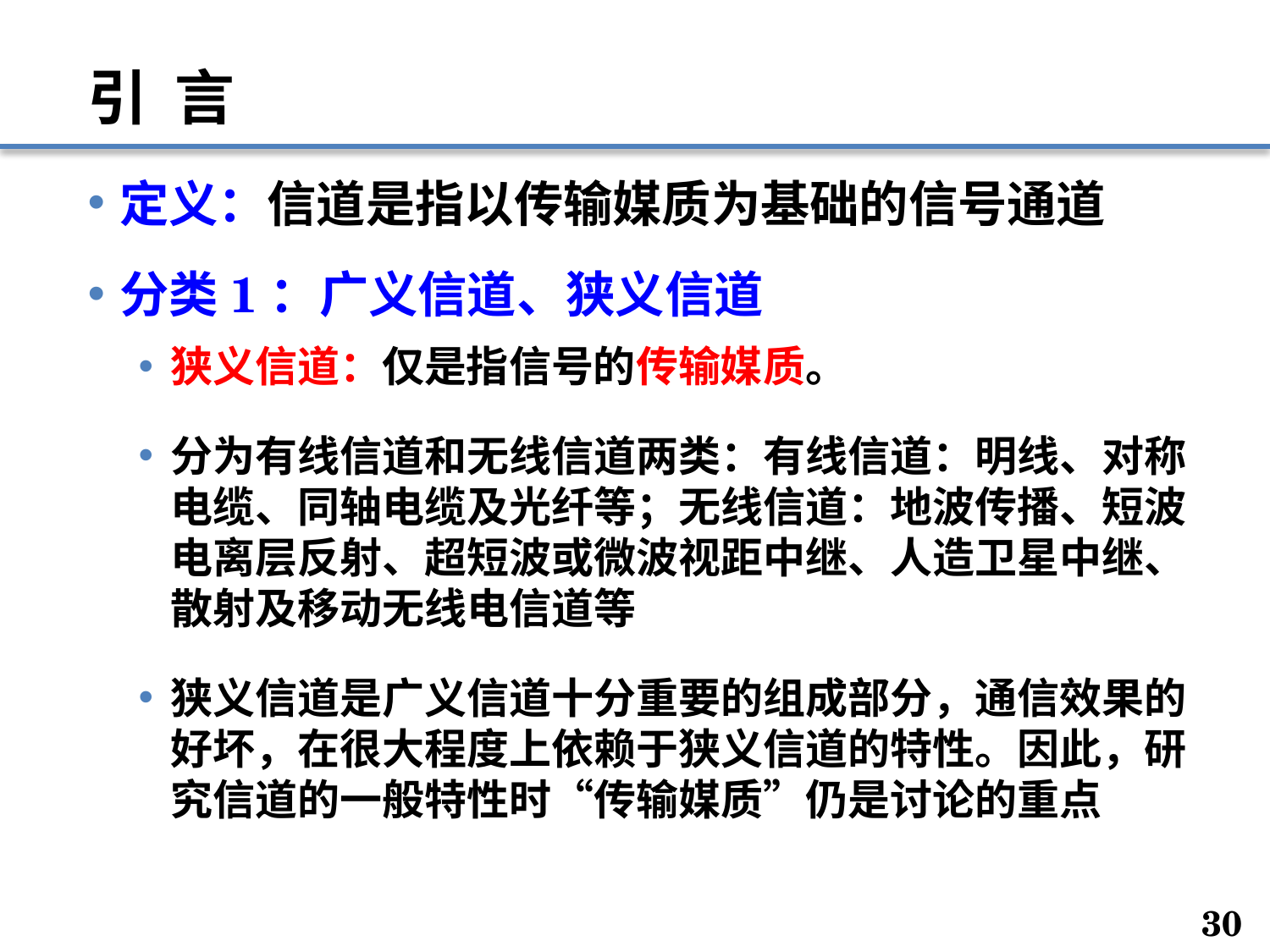

# 引  言
定义：信道是指以传输媒质为基础的信号通道
分类1：广义信道、狭义信道
狭义信道：仅是指信号的传输媒质。
分为有线信道和无线信道两类：有线信道：明线、对称电缆、同轴电缆及光纤等；无线信道：地波传播、短波电离层反射、超短波或微波视距中继、人造卫星中继、散射及移动无线电信道等
狭义信道是广义信道十分重要的组成部分，通信效果的好坏，在很大程度上依赖于狭义信道的特性。因此，研究信道的一般特性时“传输媒质”仍是讨论的重点
30